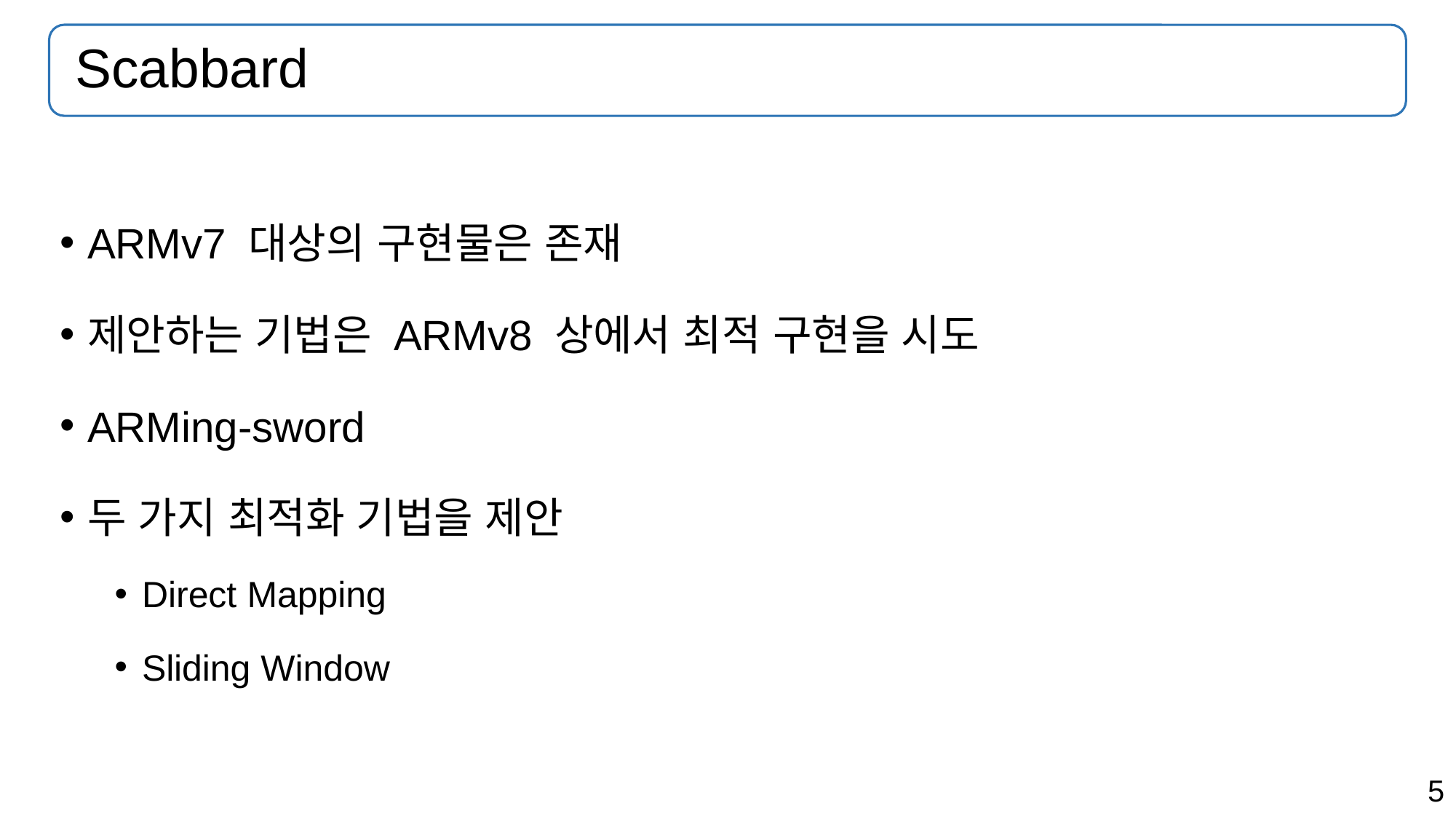

# Scabbard
ARMv7 대상의 구현물은 존재
제안하는 기법은 ARMv8 상에서 최적 구현을 시도
ARMing-sword
두 가지 최적화 기법을 제안
Direct Mapping
Sliding Window